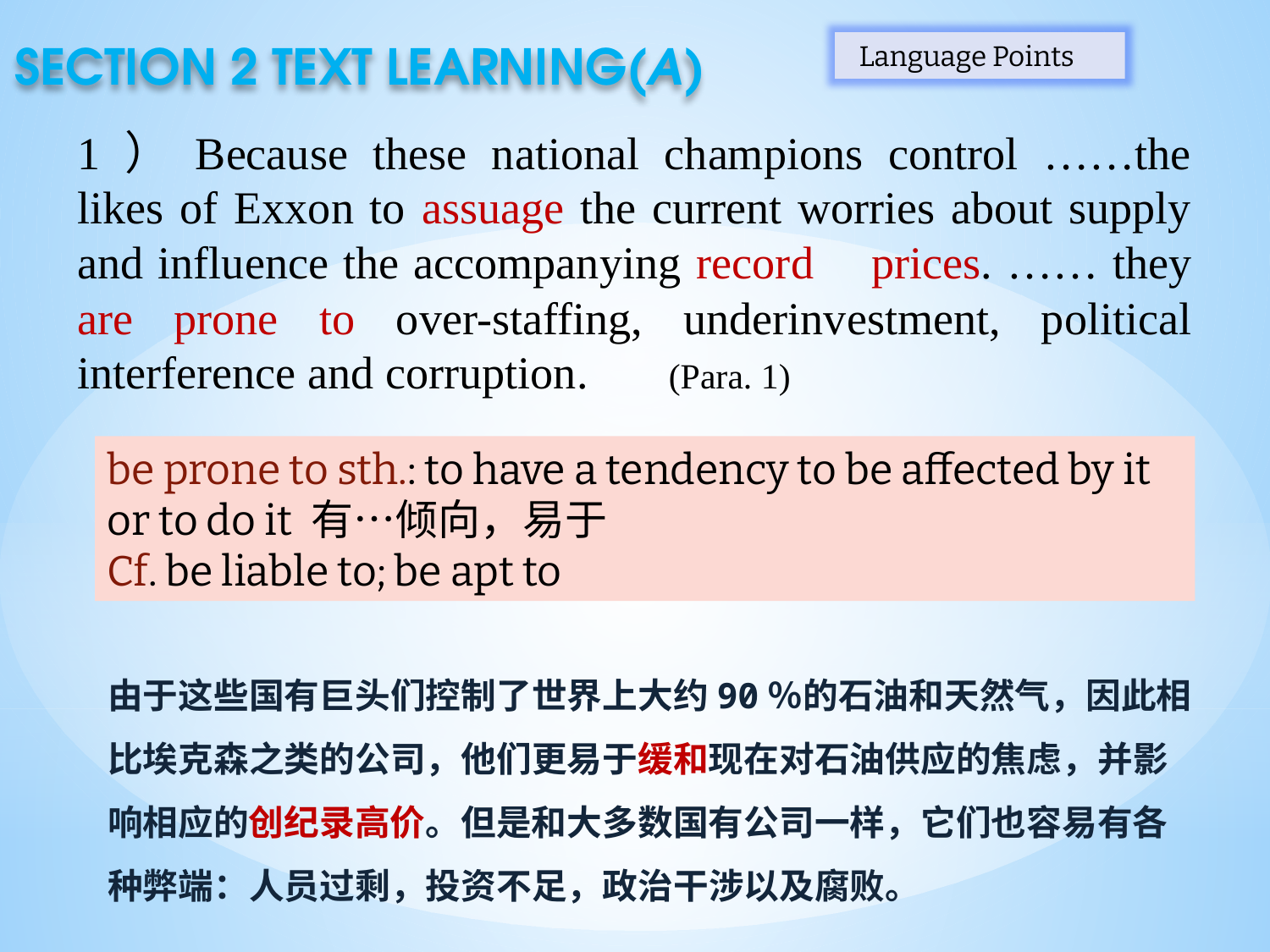

Section 2 text learning(A)
  Language Points
1）Because these national champions control ……the likes of Exxon to assuage the current worries about supply and influence the accompanying record    prices. …… they are prone to over-staffing, underinvestment, political interference and corruption.       (Para. 1)
be prone to sth.: to have a tendency to be affected by it  or to do it 有…倾向，易于
Cf. be liable to; be apt to
由于这些国有巨头们控制了世界上大约90％的石油和天然气，因此相比埃克森之类的公司，他们更易于缓和现在对石油供应的焦虑，并影响相应的创纪录高价。但是和大多数国有公司一样，它们也容易有各种弊端：人员过剩，投资不足，政治干涉以及腐败。